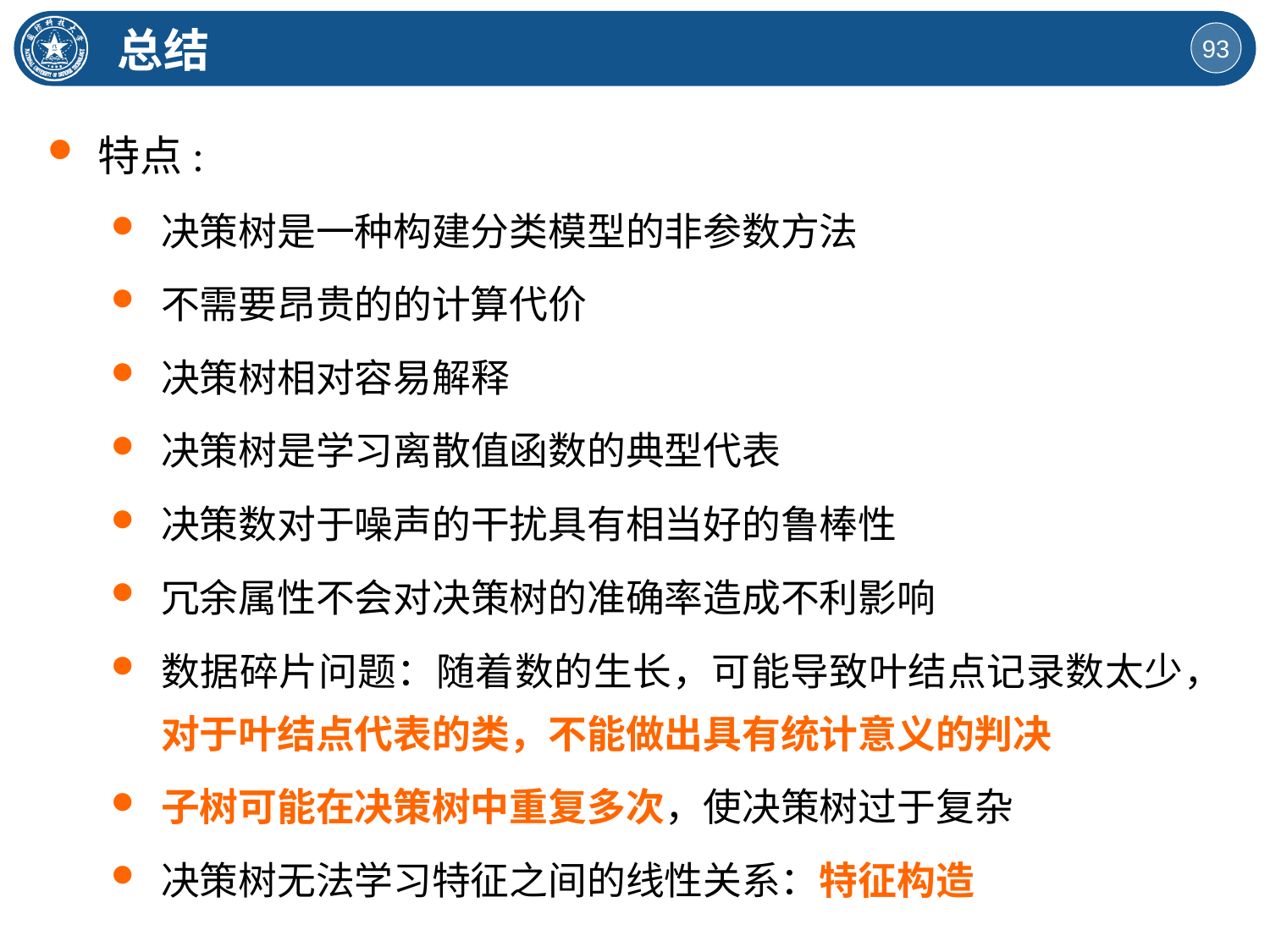

总结
特点:
决策树是一种构建分类模型的非参数方法
不需要昂贵的的计算代价
决策树相对容易解释
决策树是学习离散值函数的典型代表
决策数对于噪声的干扰具有相当好的鲁棒性
冗余属性不会对决策树的准确率造成不利影响
数据碎片问题：随着数的生长，可能导致叶结点记录数太少，对于叶结点代表的类，不能做出具有统计意义的判决
子树可能在决策树中重复多次，使决策树过于复杂
决策树无法学习特征之间的线性关系：特征构造